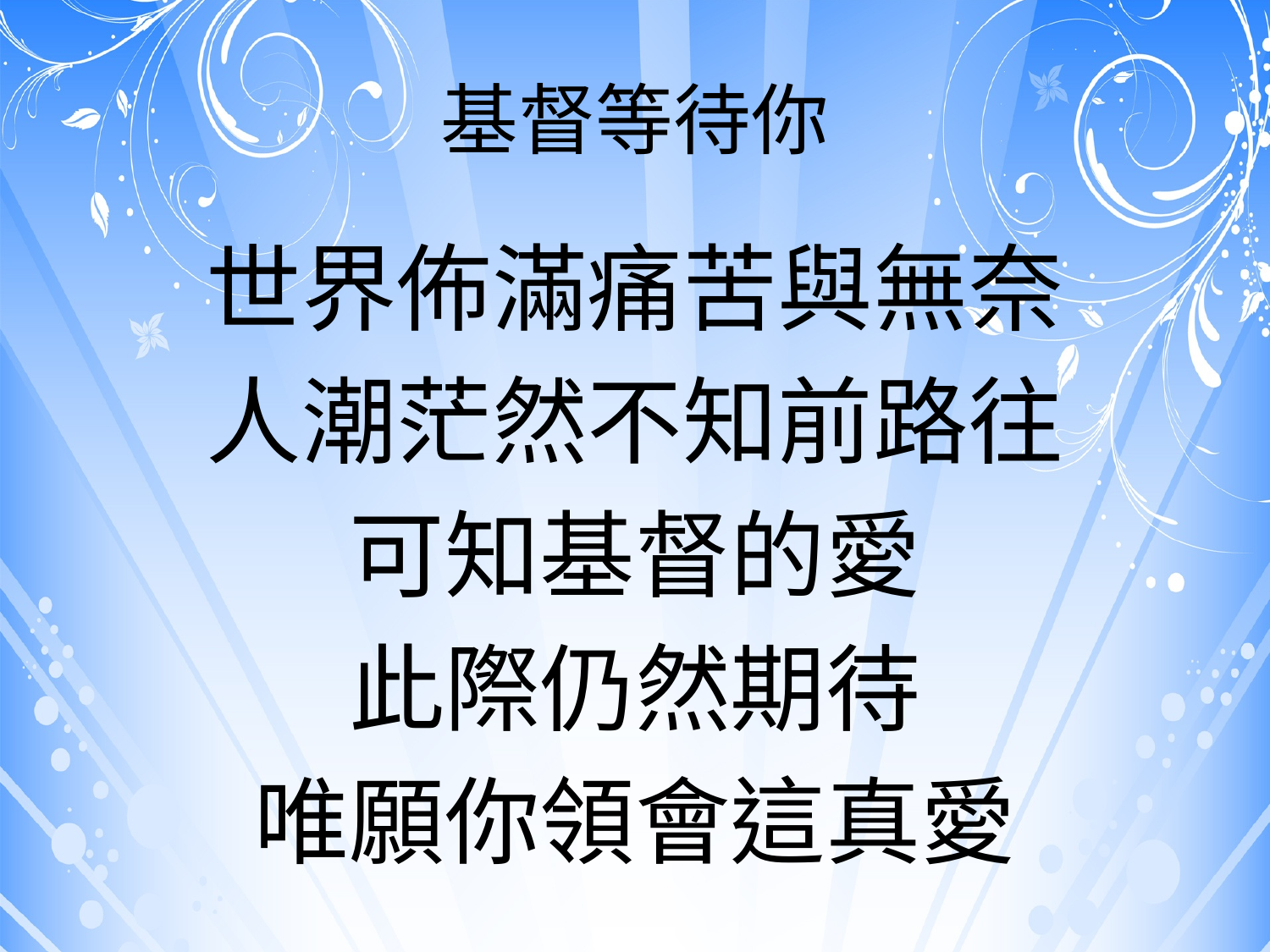

# 基督等待你
世界佈滿痛苦與無奈
人潮茫然不知前路往
可知基督的愛
此際仍然期待
唯願你領會這真愛